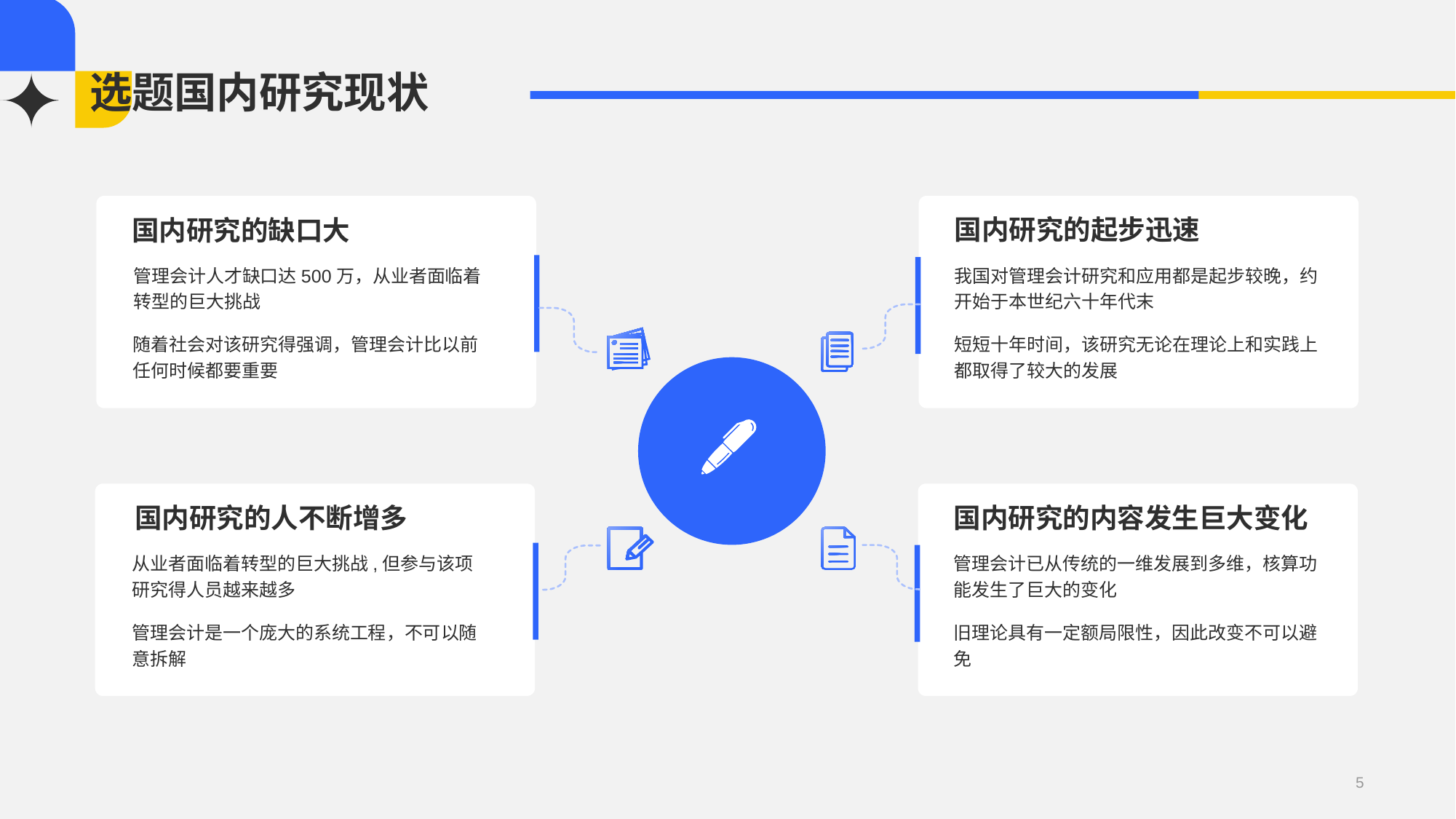

# 选题国内研究现状

国内研究的缺口大

管理会计人才缺口达500万，从业者面临着转型的巨大挑战
随着社会对该研究得强调，管理会计比以前任何时候都要重要

国内研究的起步迅速

我国对管理会计研究和应用都是起步较晚，约开始于本世纪六十年代末
短短十年时间，该研究无论在理论上和实践上都取得了较大的发展

国内研究的人不断增多

从业者面临着转型的巨大挑战,但参与该项研究得人员越来越多
管理会计是一个庞大的系统工程，不可以随意拆解

国内研究的内容发生巨大变化
管理会计已从传统的一维发展到多维，核算功能发生了巨大的变化
旧理论具有一定额局限性，因此改变不可以避免
5